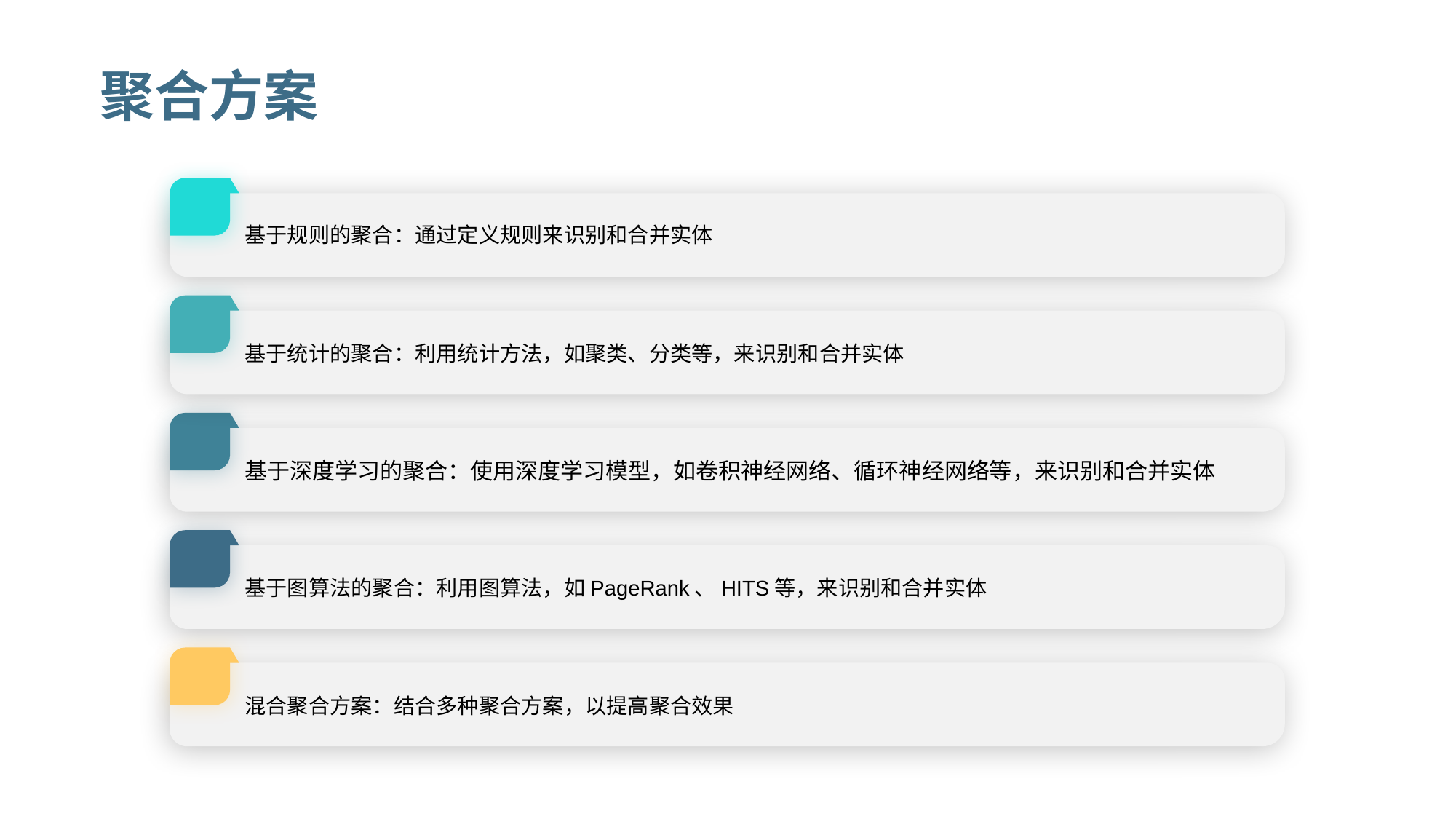

# 聚合方案

基于规则的聚合：通过定义规则来识别和合并实体

基于统计的聚合：利用统计方法，如聚类、分类等，来识别和合并实体

基于深度学习的聚合：使用深度学习模型，如卷积神经网络、循环神经网络等，来识别和合并实体

基于图算法的聚合：利用图算法，如PageRank、HITS等，来识别和合并实体

混合聚合方案：结合多种聚合方案，以提高聚合效果